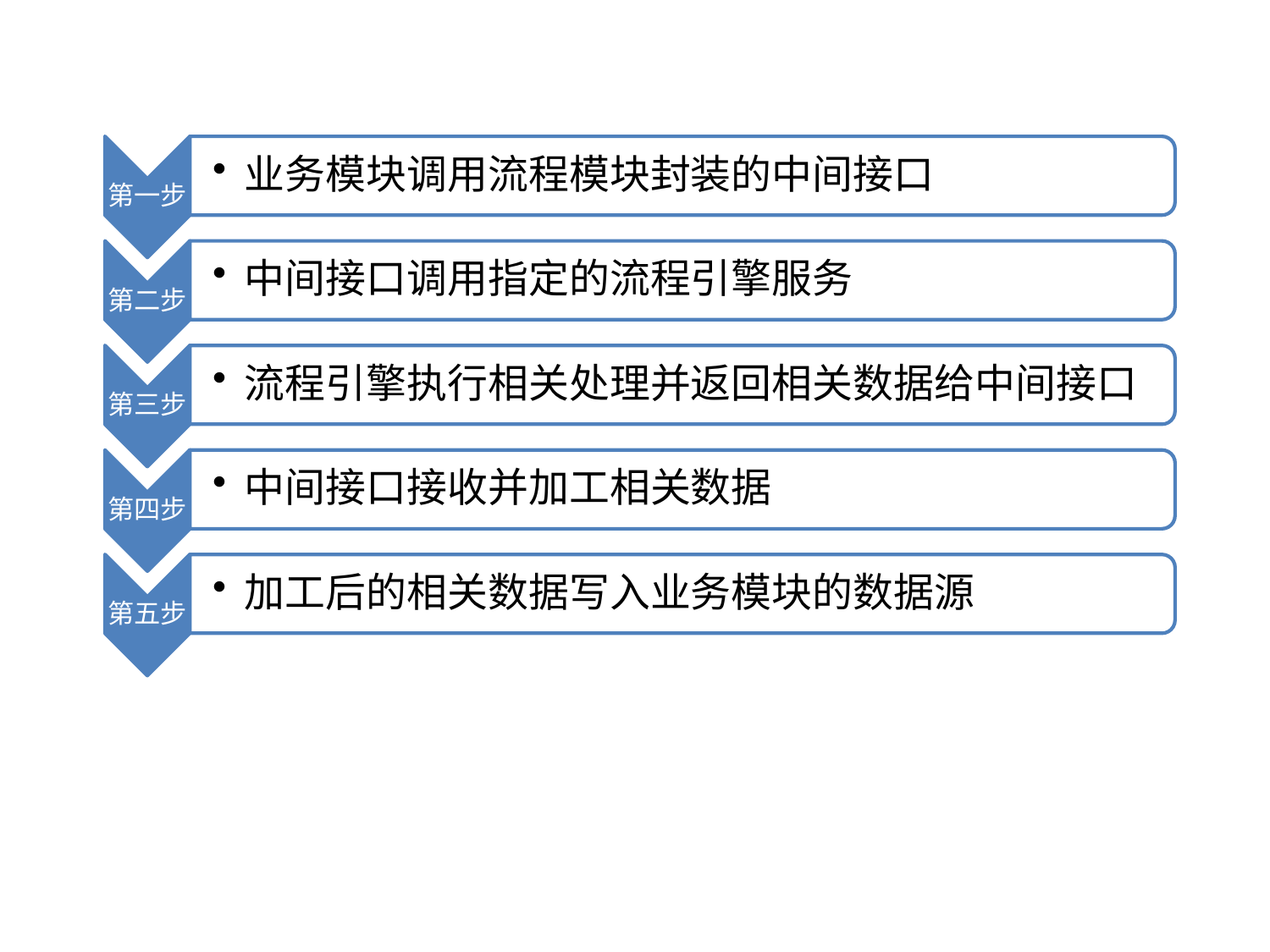

第一步
业务模块调用流程模块封装的中间接口
第二步
中间接口调用指定的流程引擎服务
第三步
流程引擎执行相关处理并返回相关数据给中间接口
第四步
中间接口接收并加工相关数据
第五步
加工后的相关数据写入业务模块的数据源